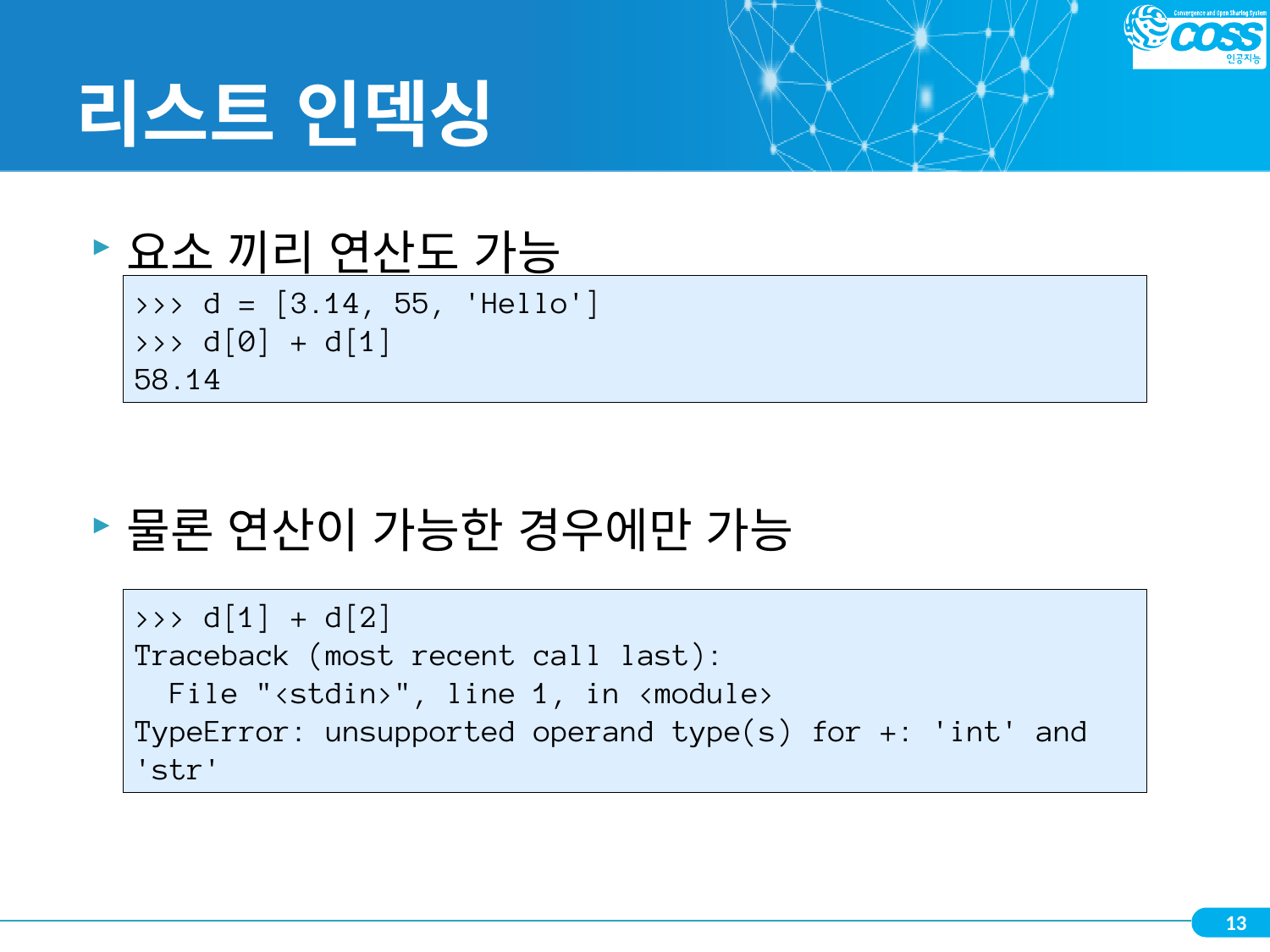

# 리스트 인덱싱
요소 끼리 연산도 가능

물론 연산이 가능한 경우에만 가능

>>> d = [3.14, 55, 'Hello']
>>> d[0] + d[1]
58.14
>>> d[1] + d[2]
Traceback (most recent call last):
  File "<stdin>", line 1, in <module>
TypeError: unsupported operand type(s) for +: 'int' and 'str'